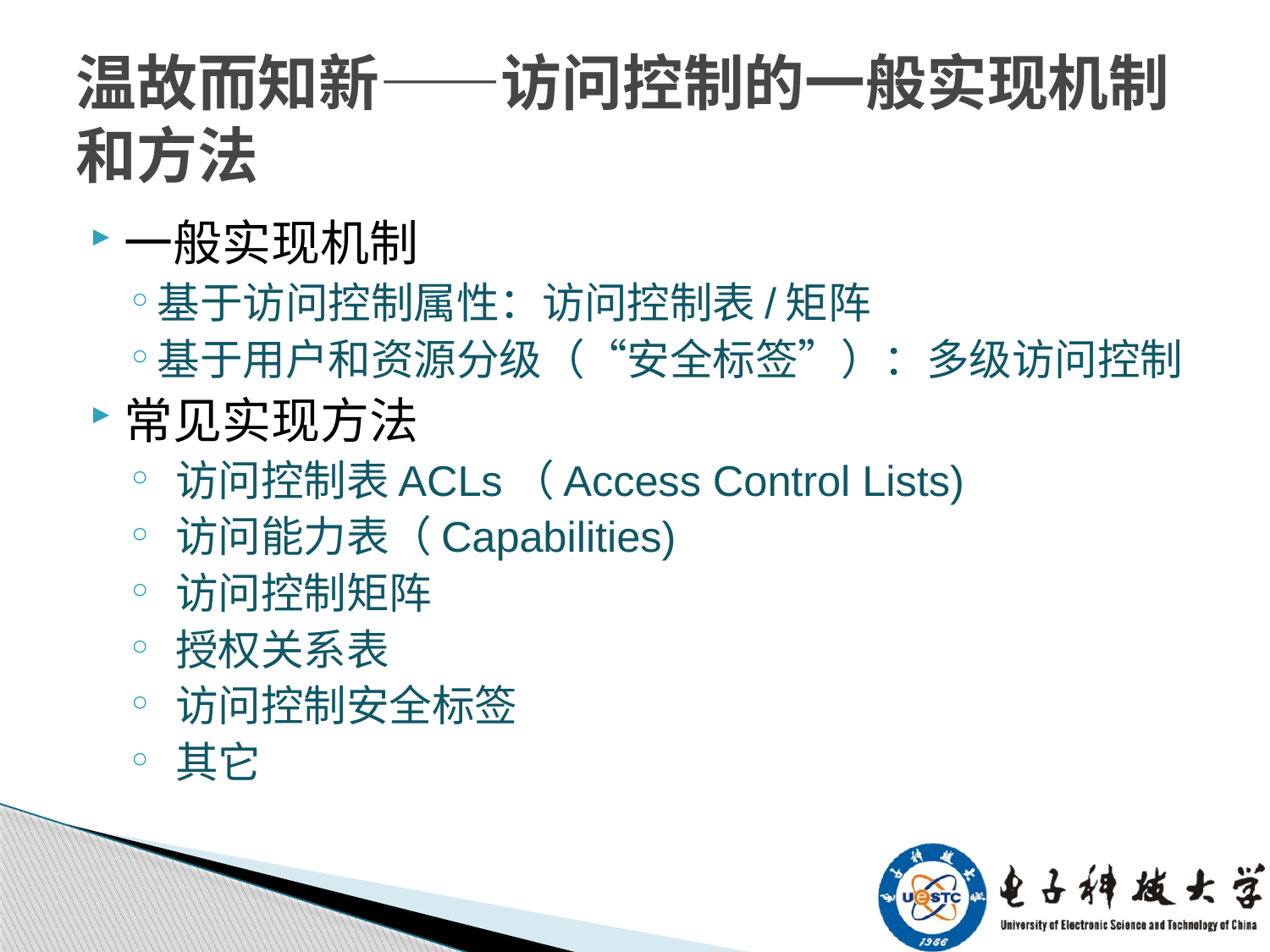

# 温故而知新——访问控制的一般实现机制和方法
一般实现机制
基于访问控制属性：访问控制表/矩阵
基于用户和资源分级（“安全标签”）：多级访问控制
常见实现方法
 访问控制表ACLs（Access Control Lists)
 访问能力表（Capabilities)
 访问控制矩阵
 授权关系表
 访问控制安全标签
 其它